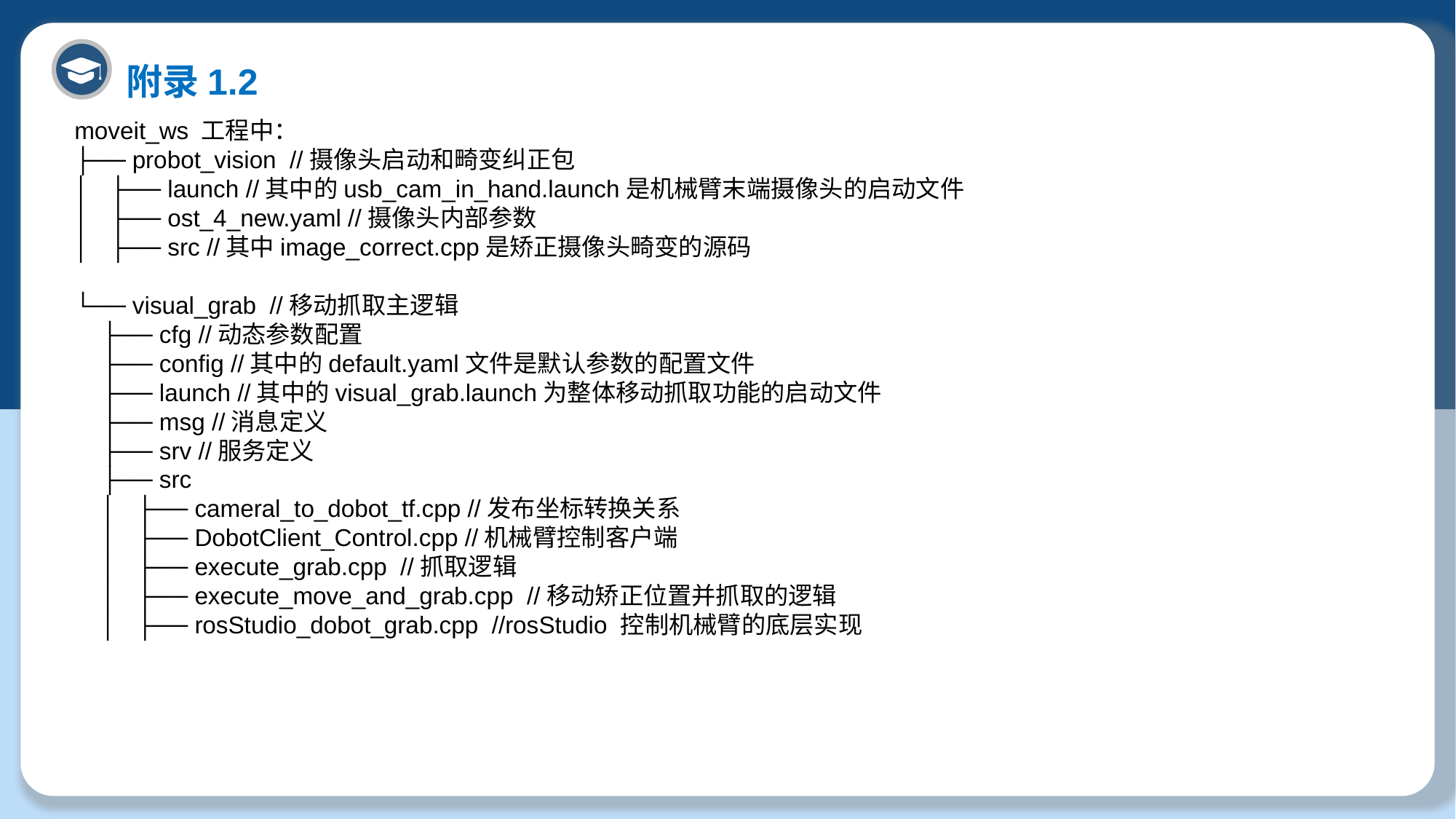

附录1.2
moveit_ws 工程中：
├── probot_vision  //摄像头启动和畸变纠正包
│   ├── launch //其中的usb_cam_in_hand.launch是机械臂末端摄像头的启动文件
│   ├── ost_4_new.yaml //摄像头内部参数
│   ├── src //其中image_correct.cpp是矫正摄像头畸变的源码

└── visual_grab  //移动抓取主逻辑
    ├── cfg //动态参数配置
    ├── config //其中的default.yaml文件是默认参数的配置文件
    ├── launch //其中的visual_grab.launch为整体移动抓取功能的启动文件
    ├── msg //消息定义
    ├── srv //服务定义
    ├── src
    │   ├── cameral_to_dobot_tf.cpp //发布坐标转换关系
    │   ├── DobotClient_Control.cpp //机械臂控制客户端
    │   ├── execute_grab.cpp  //抓取逻辑
    │   ├── execute_move_and_grab.cpp  //移动矫正位置并抓取的逻辑
    │   ├── rosStudio_dobot_grab.cpp  //rosStudio 控制机械臂的底层实现